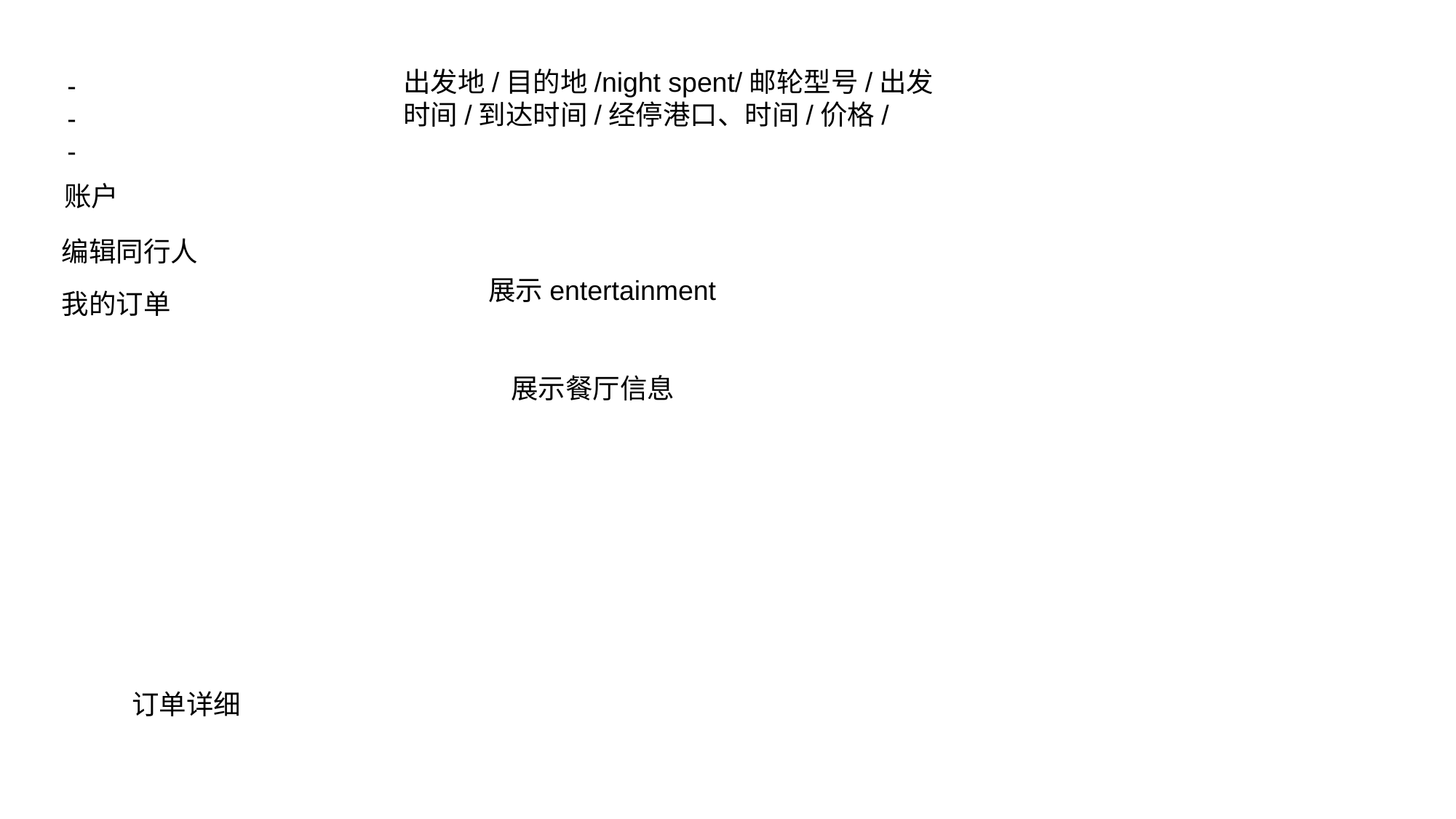

出发地/目的地/night spent/邮轮型号/出发时间/到达时间/经停港口、时间/价格/
-
-
-
账户
编辑同行人
展示entertainment
我的订单
展示餐厅信息
订单详细